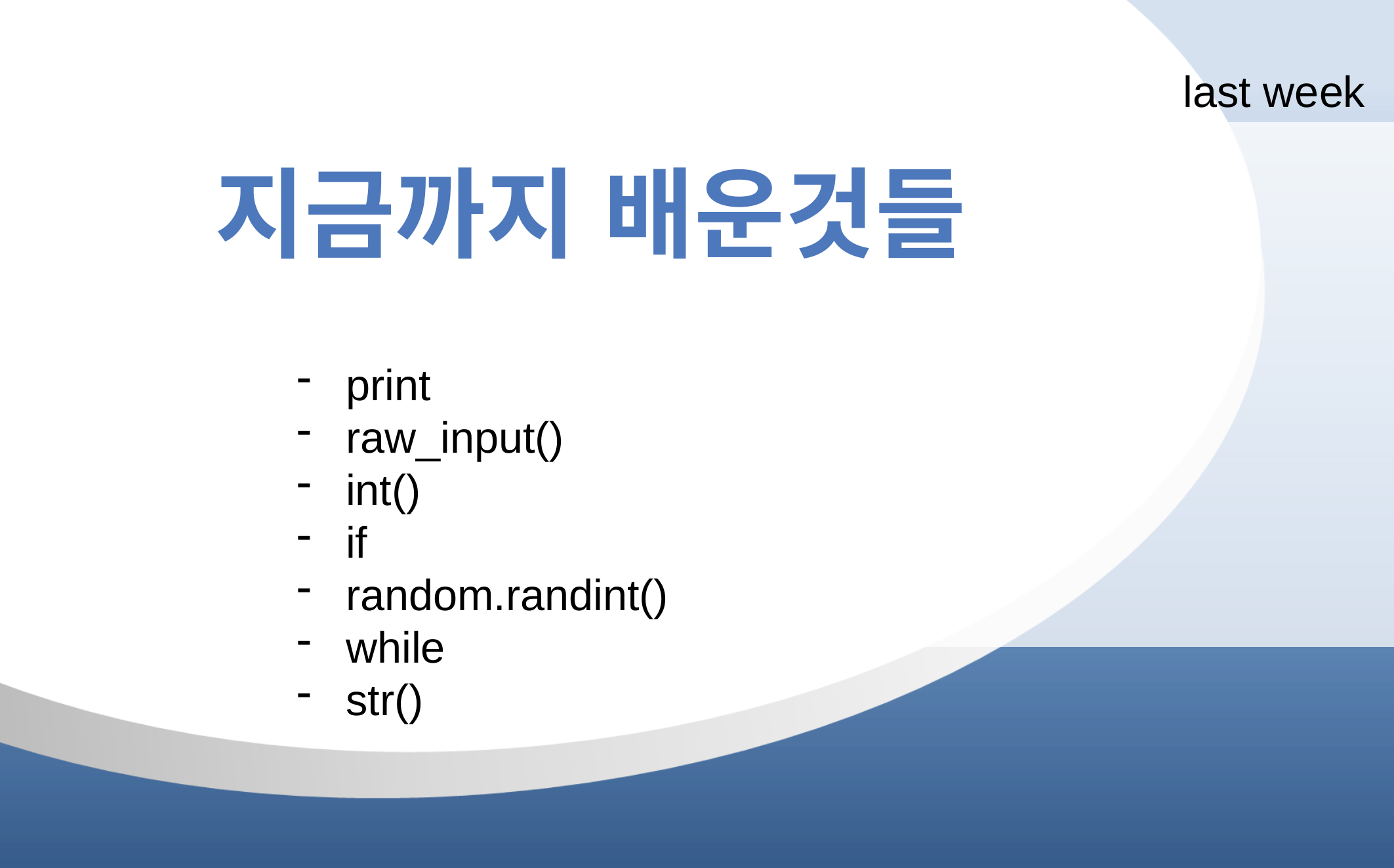

last week

지금까지 배운것들
print
raw_input()
int()
if
random.randint()
while
str()